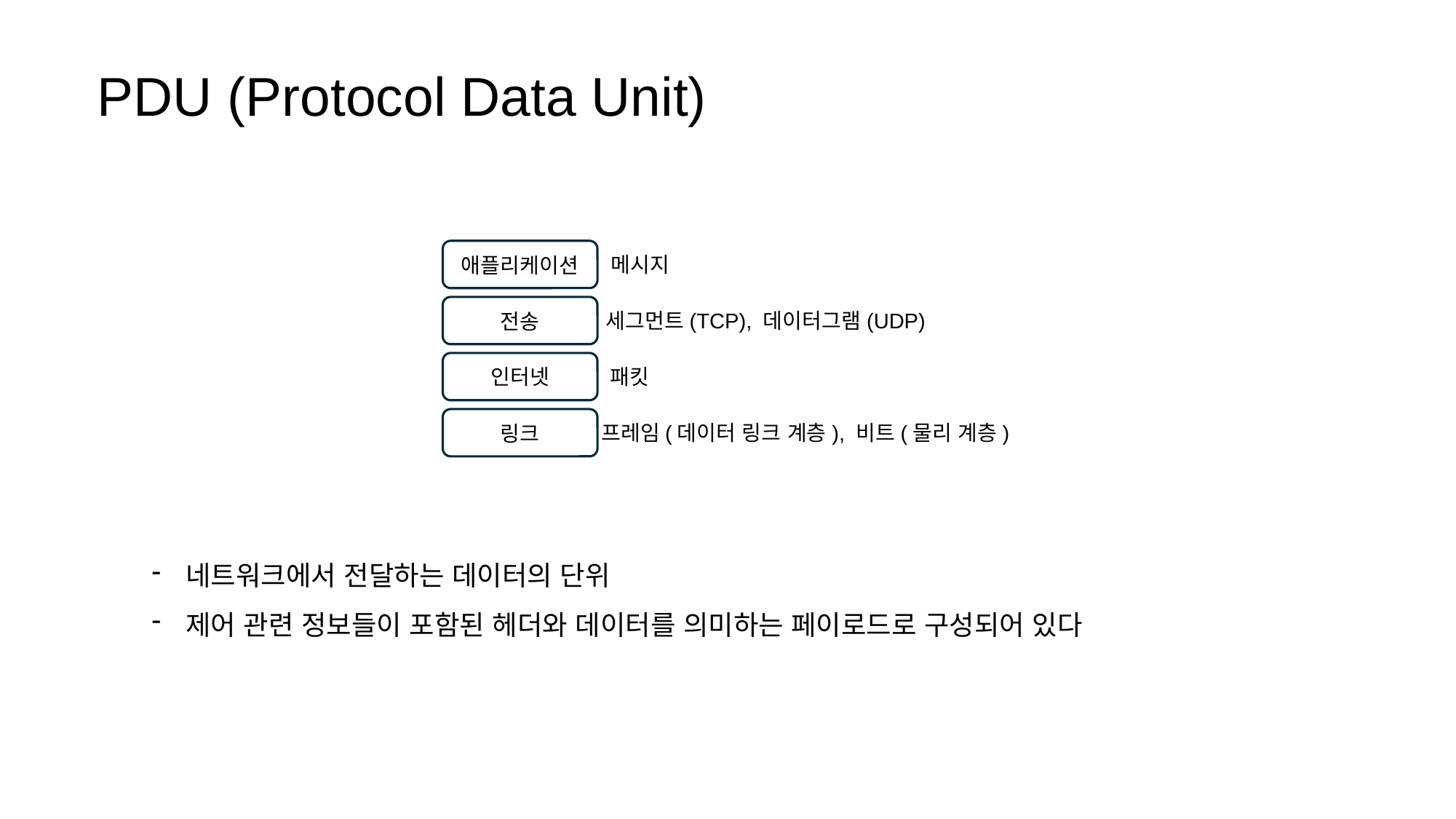

PDU (Protocol Data Unit)
애플리케이션
메시지
전송
세그먼트(TCP), 데이터그램(UDP)
인터넷
패킷
링크
프레임(데이터 링크 계층), 비트(물리 계층)
네트워크에서 전달하는 데이터의 단위
제어 관련 정보들이 포함된 헤더와 데이터를 의미하는 페이로드로 구성되어 있다